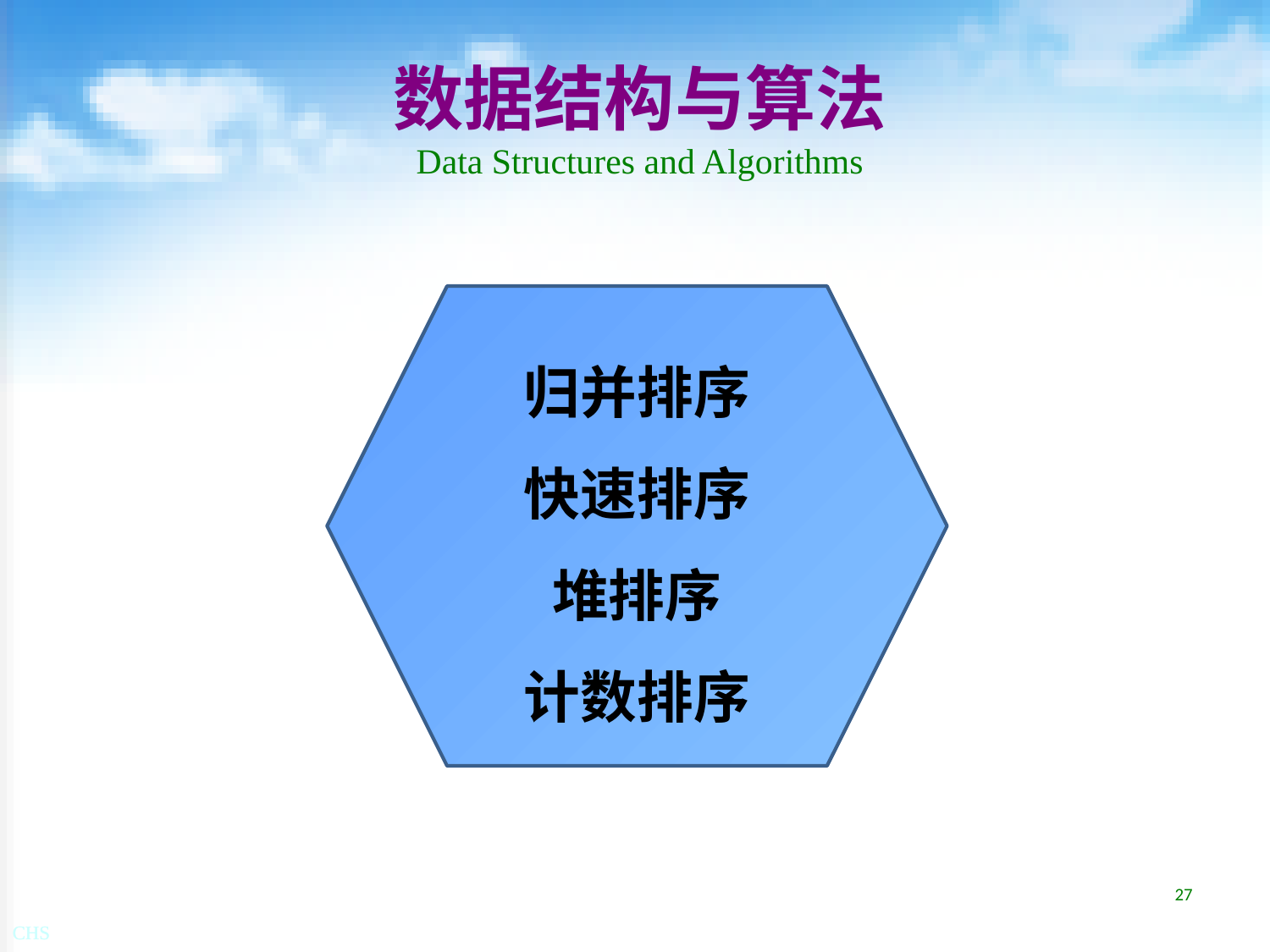

# 数据结构与算法 Data Structures and Algorithms
归并排序
快速排序
堆排序
计数排序
27